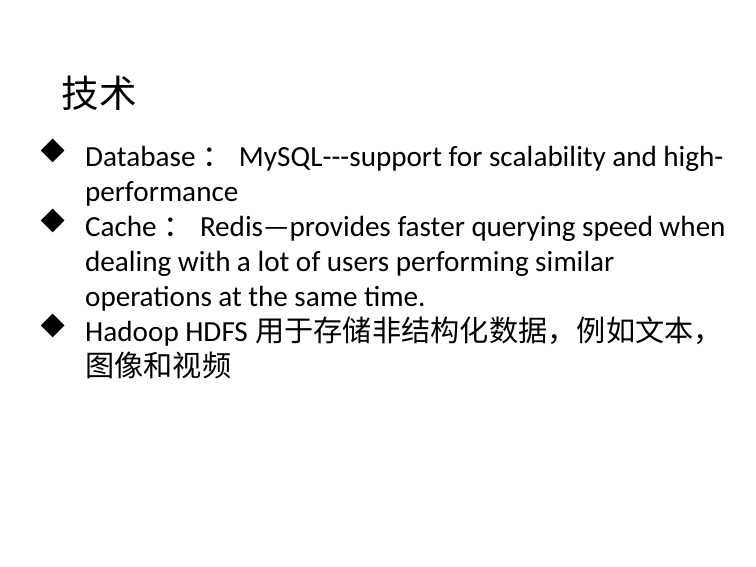

# 技术
Database：MySQL---support for scalability and high-performance
Cache：Redis—provides faster querying speed when dealing with a lot of users performing similar operations at the same time.
Hadoop HDFS用于存储非结构化数据，例如文本，图像和视频